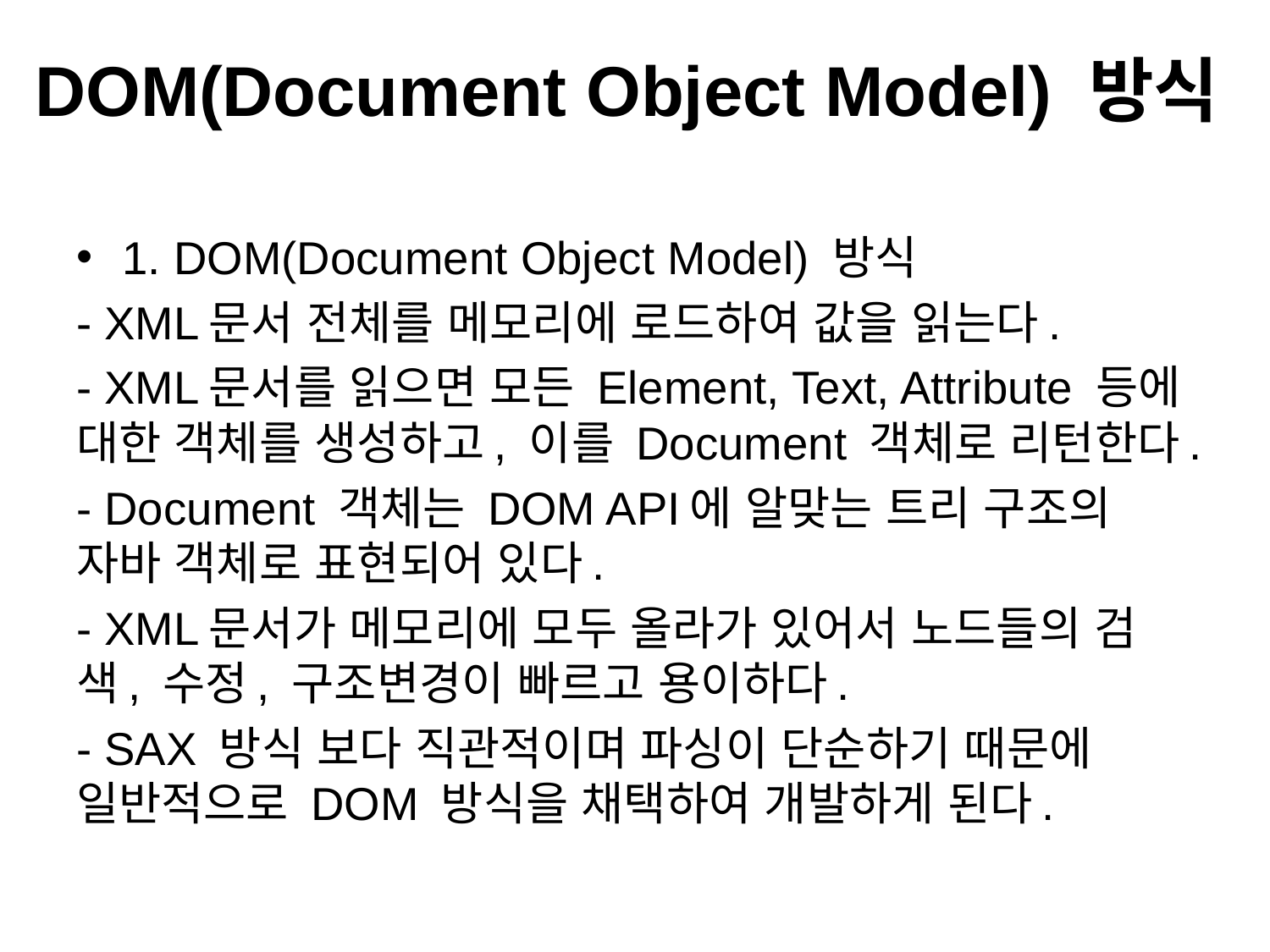

# DOM(Document Object Model) 방식
1. DOM(Document Object Model) 방식
- XML문서 전체를 메모리에 로드하여 값을 읽는다.
- XML문서를 읽으면 모든 Element, Text, Attribute 등에 대한 객체를 생성하고, 이를 Document 객체로 리턴한다.
- Document 객체는 DOM API에 알맞는 트리 구조의 자바 객체로 표현되어 있다.
- XML문서가 메모리에 모두 올라가 있어서 노드들의 검색, 수정, 구조변경이 빠르고 용이하다.
- SAX 방식 보다 직관적이며 파싱이 단순하기 때문에 일반적으로 DOM 방식을 채택하여 개발하게 된다.